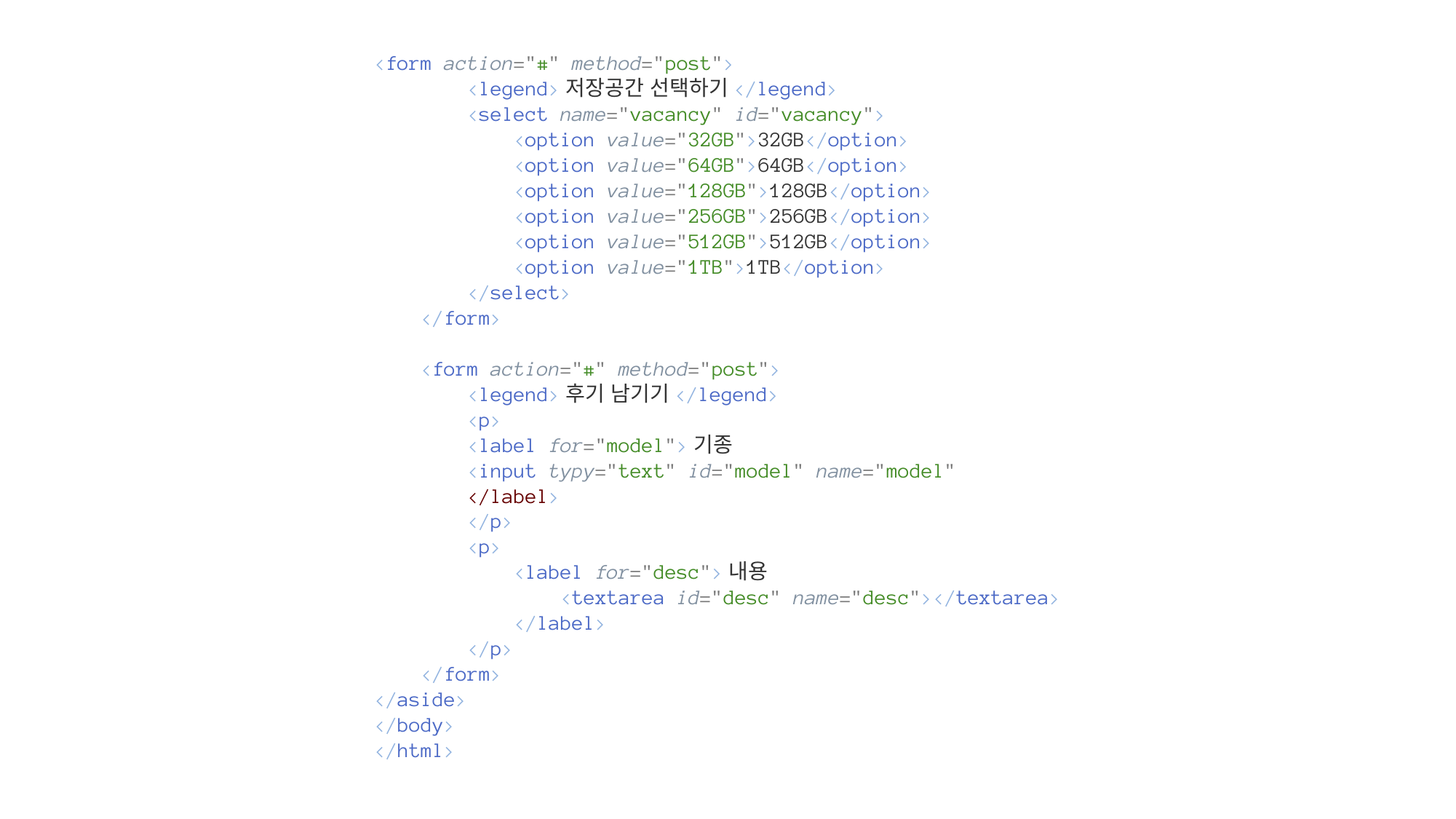

<form action="#" method="post">
        <legend>저장공간 선택하기</legend>
        <select name="vacancy" id="vacancy">
            <option value="32GB">32GB</option>
            <option value="64GB">64GB</option>
            <option value="128GB">128GB</option>
            <option value="256GB">256GB</option>
            <option value="512GB">512GB</option>
            <option value="1TB">1TB</option>
        </select>
    </form>

    <form action="#" method="post">
        <legend>후기 남기기</legend>
        <p>
        <label for="model">기종
        <input typy="text" id="model" name="model"
        </label>
        </p>
        <p>
            <label for="desc">내용
                <textarea id="desc" name="desc"></textarea>
            </label>
        </p>
    </form>
</aside>
</body>
</html>